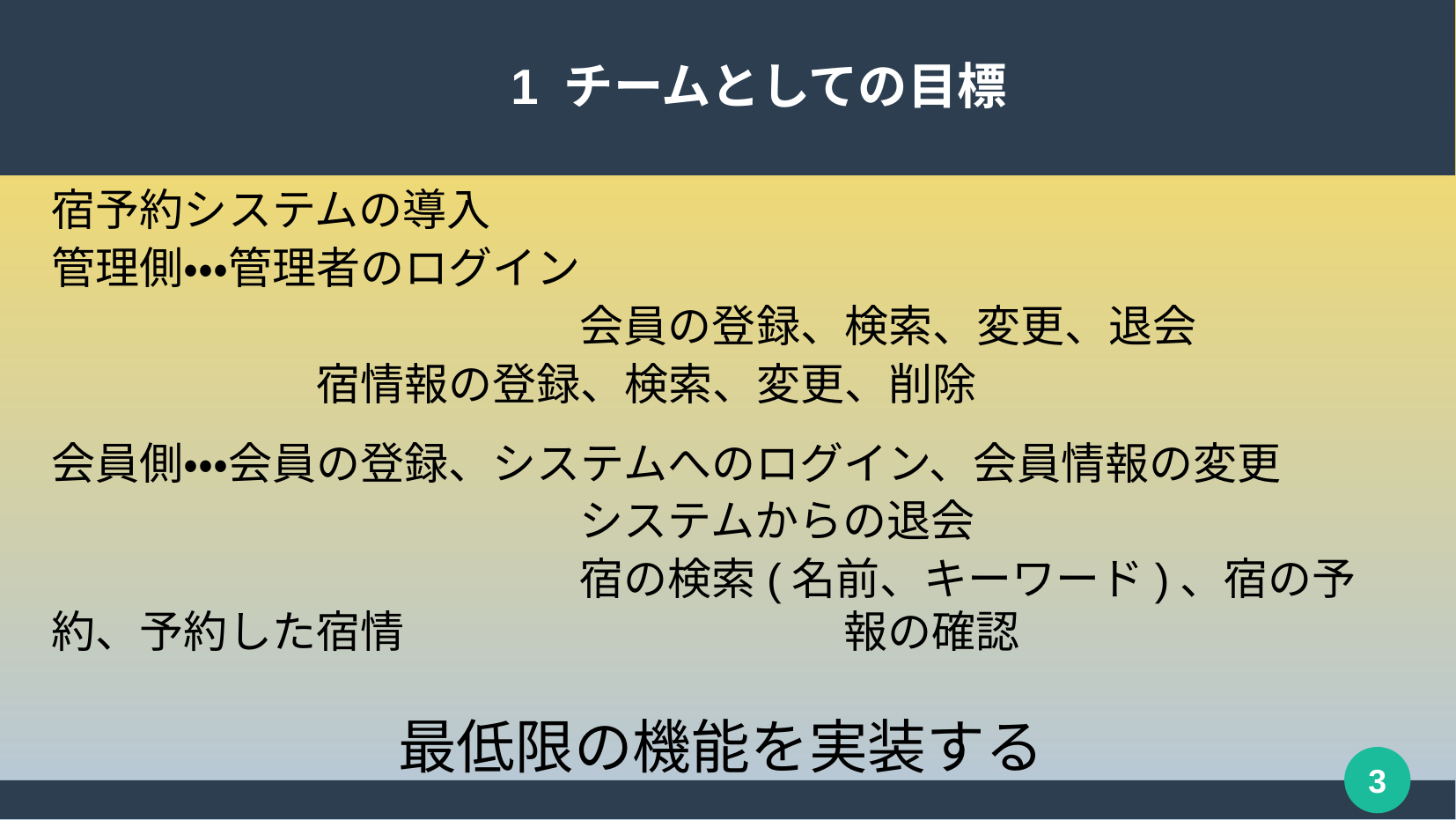

# 1 チームとしての目標
宿予約システムの導入
管理側・・・管理者のログイン
				会員の登録、検索、変更、退会
　　　　　　宿情報の登録、検索、変更、削除
会員側・・・会員の登録、システムへのログイン、会員情報の変更
				システムからの退会
				宿の検索(名前、キーワード)、宿の予約、予約した宿情				報の確認

最低限の機能を実装する